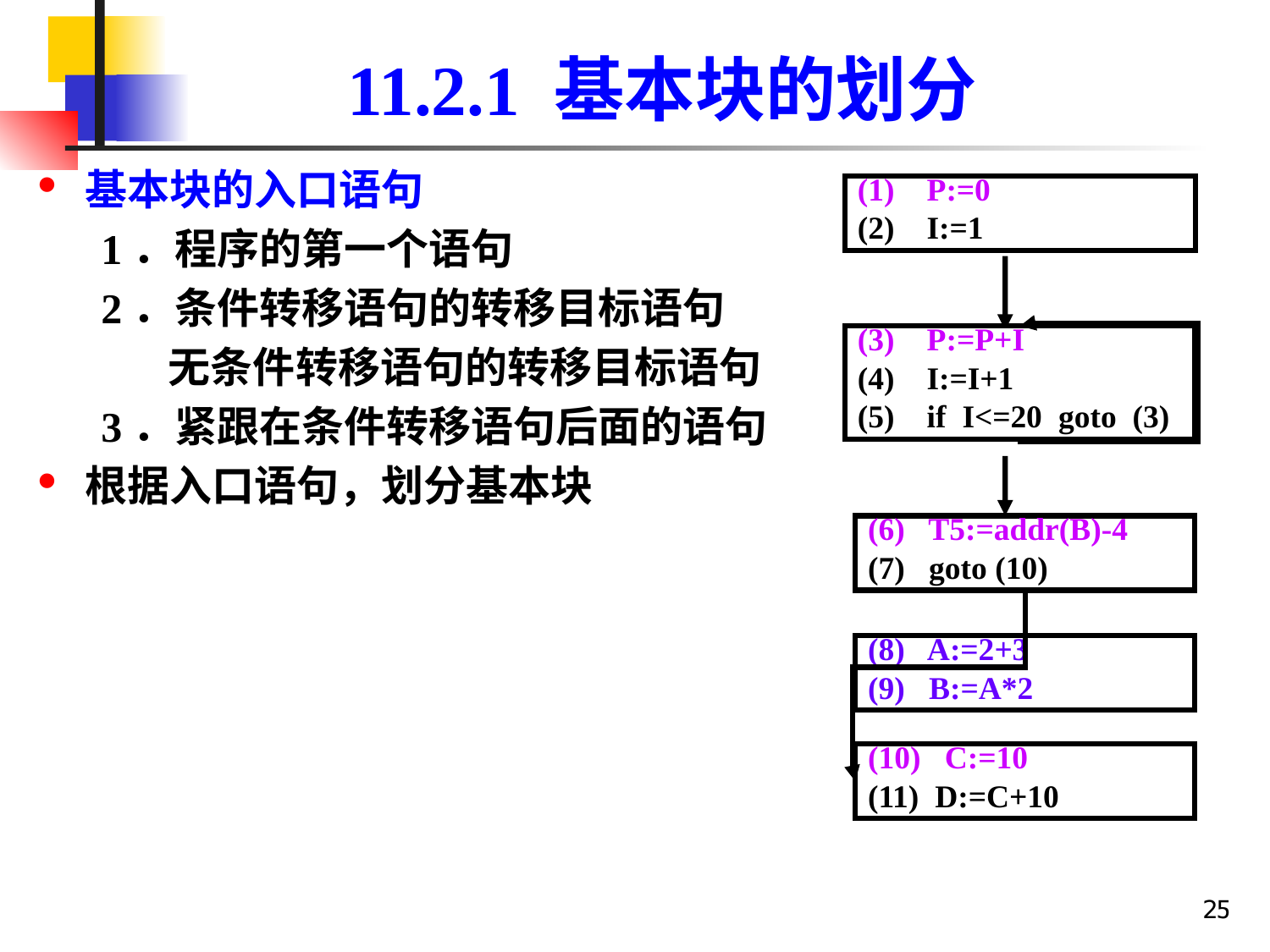

# 11.2.1 基本块的划分
基本块的入口语句
1．程序的第一个语句
2．条件转移语句的转移目标语句
      无条件转移语句的转移目标语句
3．紧跟在条件转移语句后面的语句
根据入口语句，划分基本块
(1)    P:=0
(2)    I:=1

(3)    P:=P+I
(4)    I:=I+1
(5)    if  I<=20  goto  (3)

(6)   T5:=addr(B)-4
(7)   goto (10)
(8)   A:=2+3
(9)   B:=A*2
(10)   C:=10
(11)  D:=C+10
25